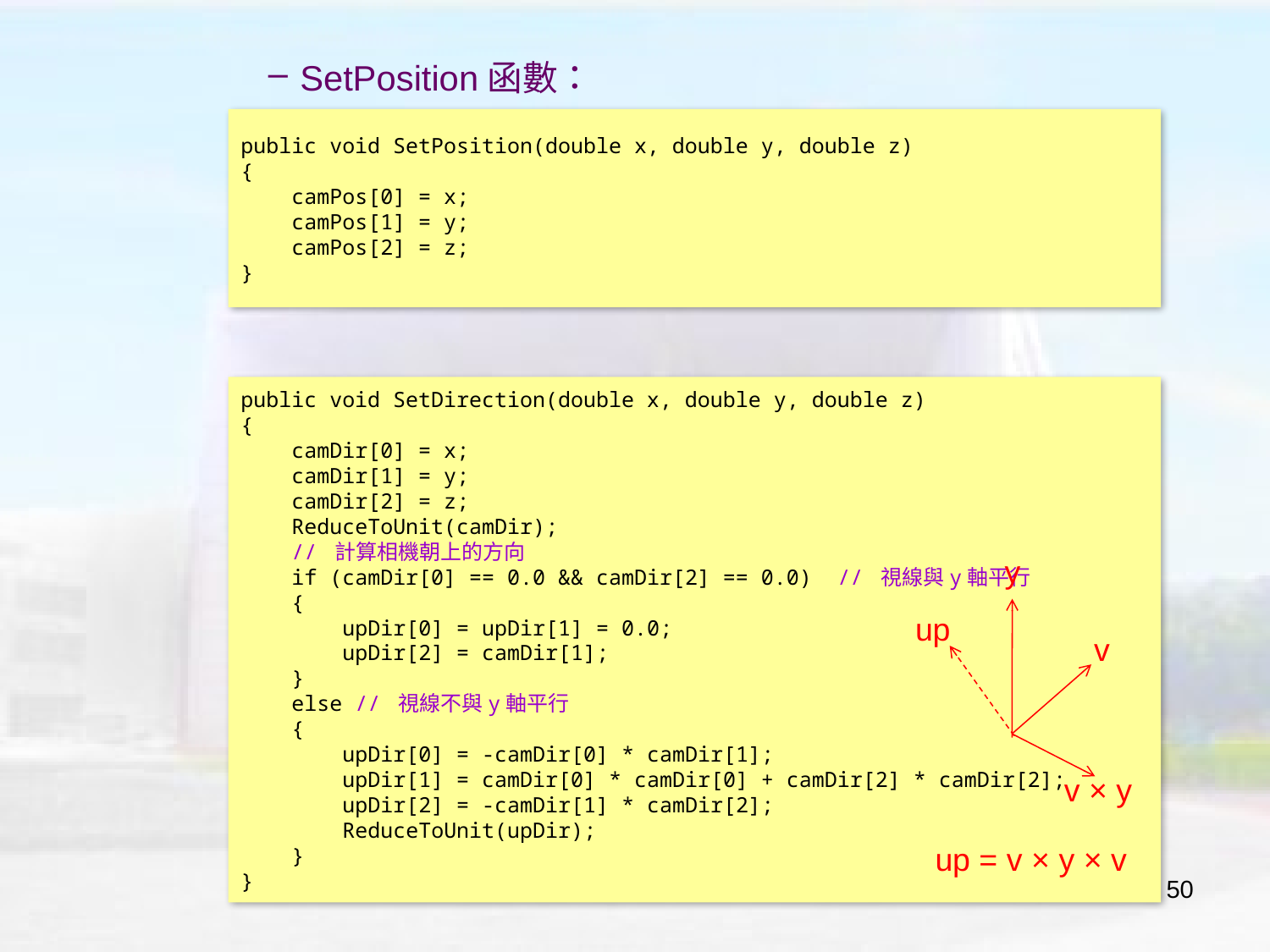

SetPosition函數：

SetDirection函數：
public void SetPosition(double x, double y, double z)
{
    camPos[0] = x;
    camPos[1] = y;
    camPos[2] = z;
}
public void SetDirection(double x, double y, double z)
{
    camDir[0] = x;
    camDir[1] = y;
    camDir[2] = z;
    ReduceToUnit(camDir);
    // 計算相機朝上的方向
    if (camDir[0] == 0.0 && camDir[2] == 0.0)  // 視線與y軸平行
    {
        upDir[0] = upDir[1] = 0.0;
        upDir[2] = camDir[1];
    }
    else // 視線不與y軸平行
    {
        upDir[0] = -camDir[0] * camDir[1];
        upDir[1] = camDir[0] * camDir[0] + camDir[2] * camDir[2];
        upDir[2] = -camDir[1] * camDir[2];
        ReduceToUnit(upDir);
    }
}
y
up
v
v × y
up = v × y × v
50